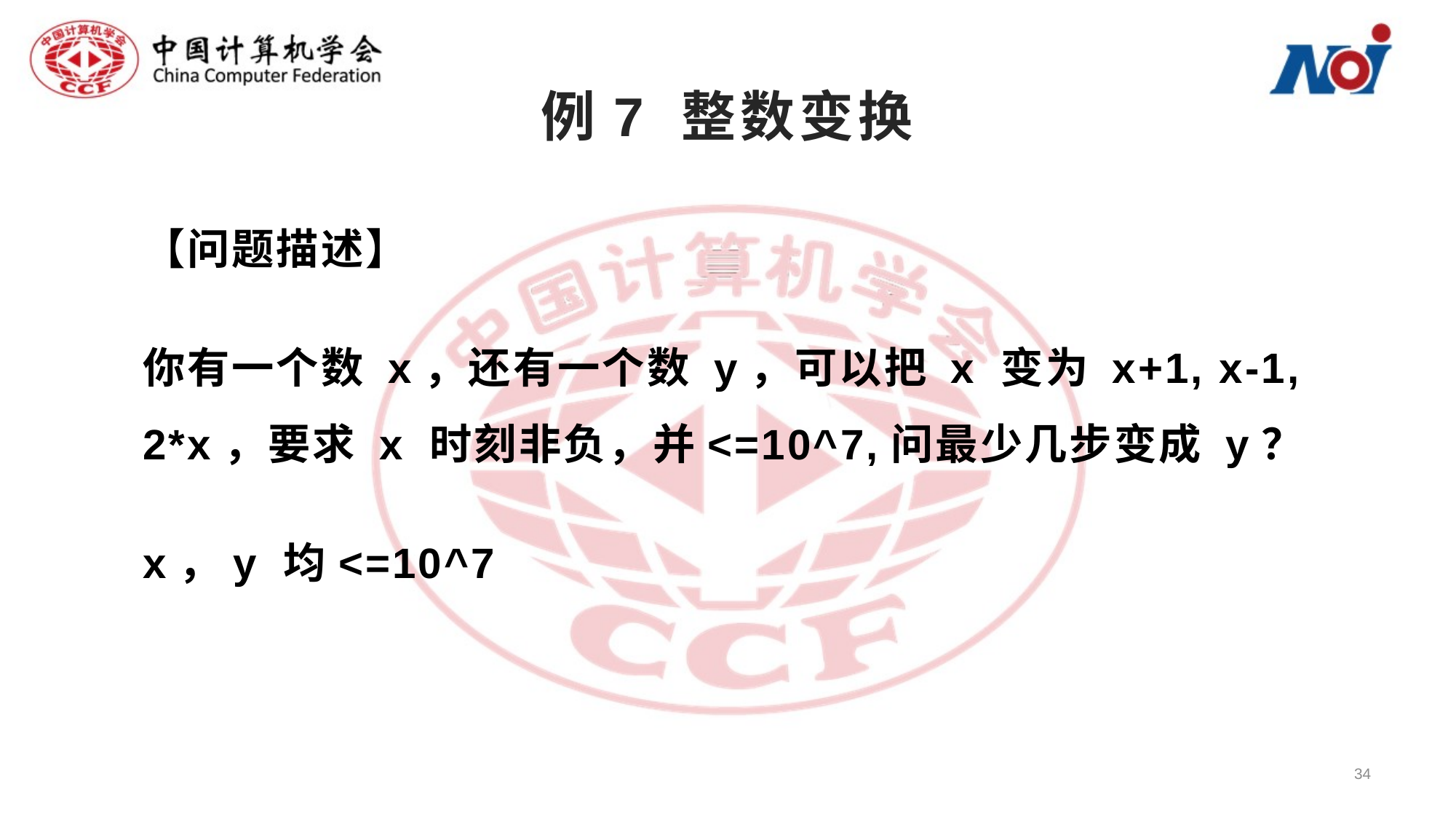

# 例7 整数变换
【问题描述】
你有一个数 x，还有一个数 y，可以把 x 变为 x+1, x-1, 2*x，要求 x 时刻非负，并<=10^7,问最少几步变成 y？
x，y 均<=10^7
34